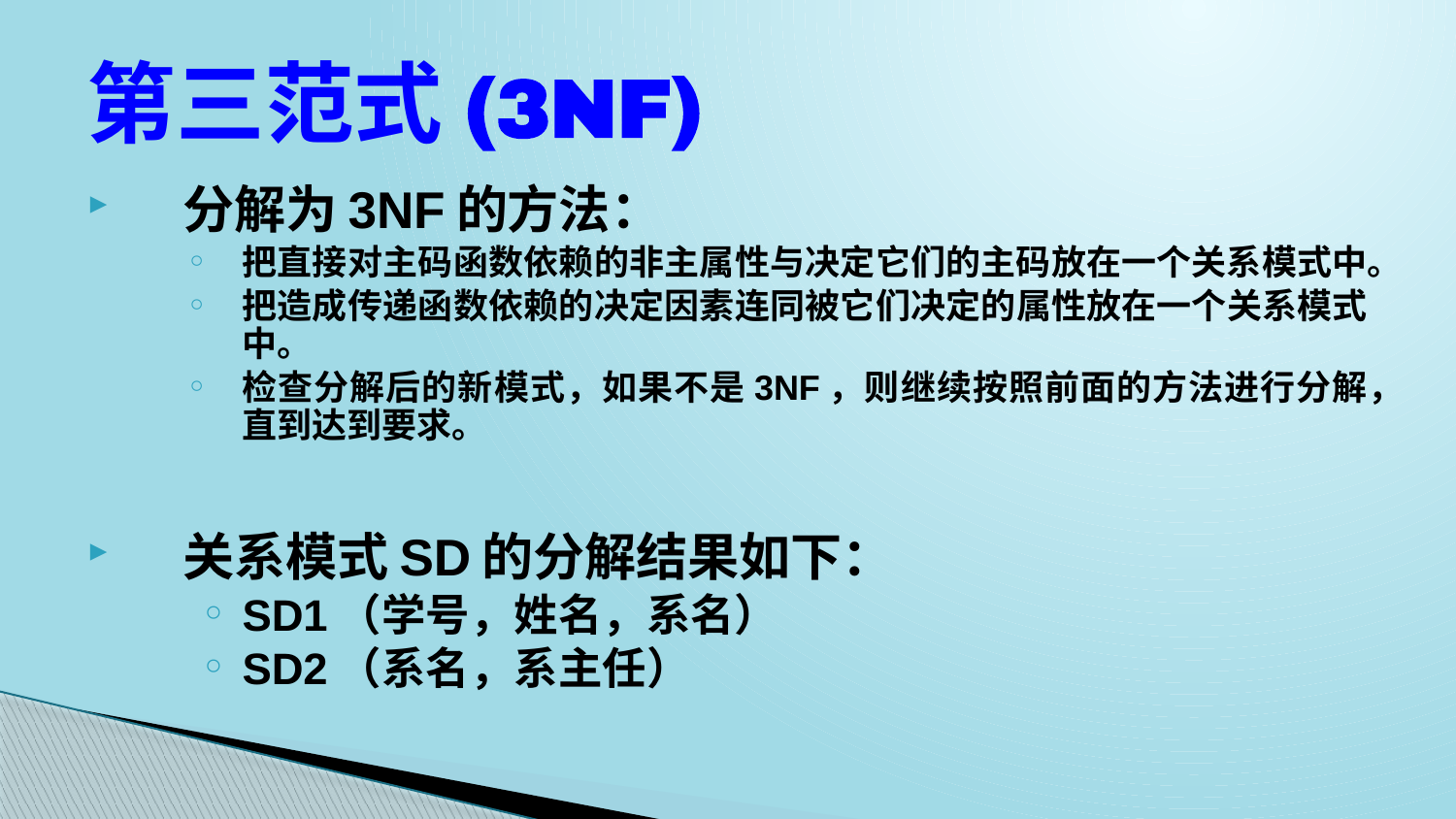

# 第三范式(3NF)
分解为3NF的方法：
把直接对主码函数依赖的非主属性与决定它们的主码放在一个关系模式中。
把造成传递函数依赖的决定因素连同被它们决定的属性放在一个关系模式中。
检查分解后的新模式，如果不是3NF，则继续按照前面的方法进行分解，直到达到要求。

关系模式SD的分解结果如下：
SD1（学号，姓名，系名）
SD2（系名，系主任）

11